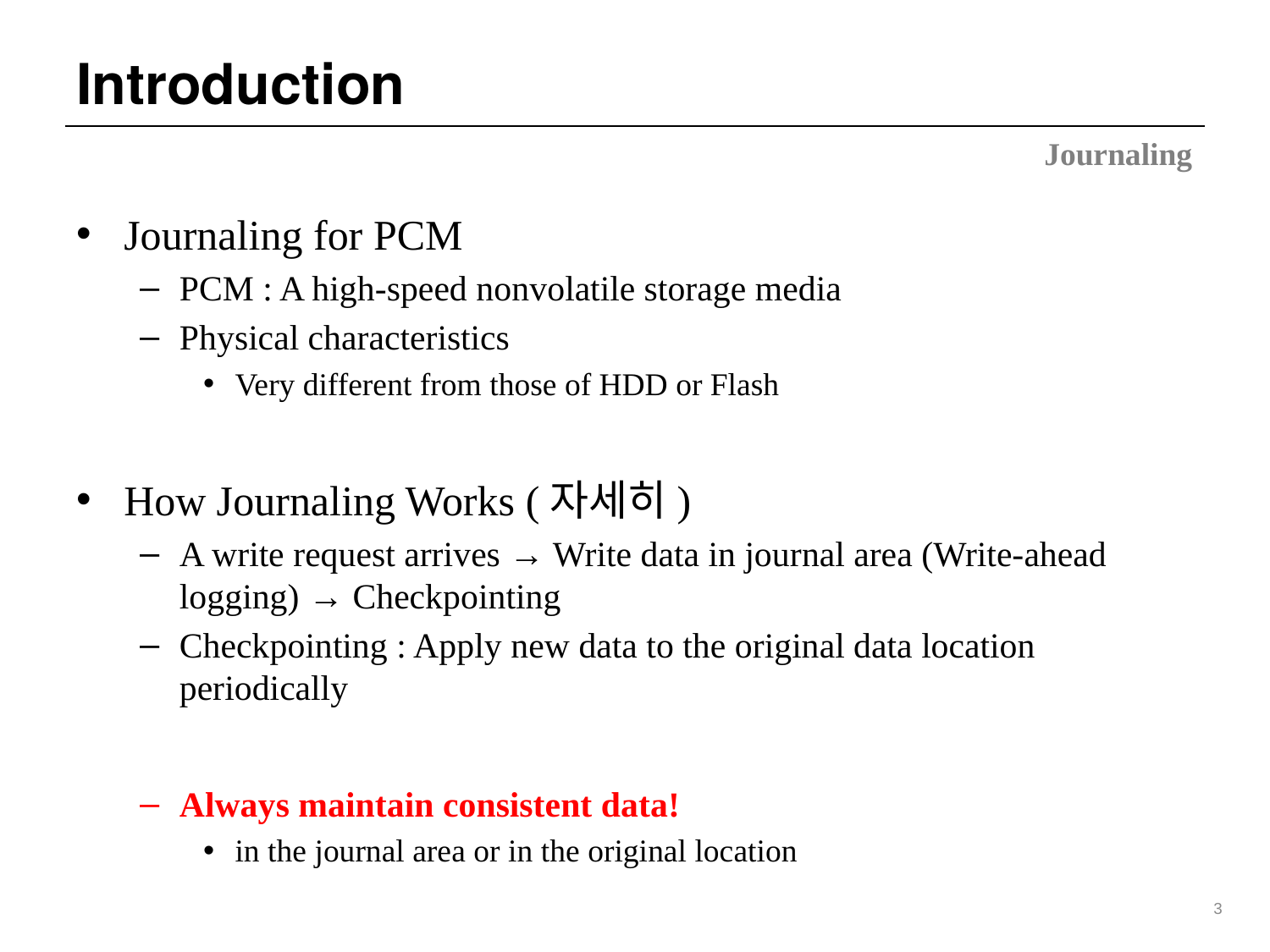

# Introduction
Journaling
Journaling for PCM
PCM : A high-speed nonvolatile storage media
Physical characteristics
Very different from those of HDD or Flash

How Journaling Works (자세히)
A write request arrives → Write data in journal area (Write-ahead logging) → Checkpointing
Checkpointing : Apply new data to the original data location periodically

Always maintain consistent data!
in the journal area or in the original location
3